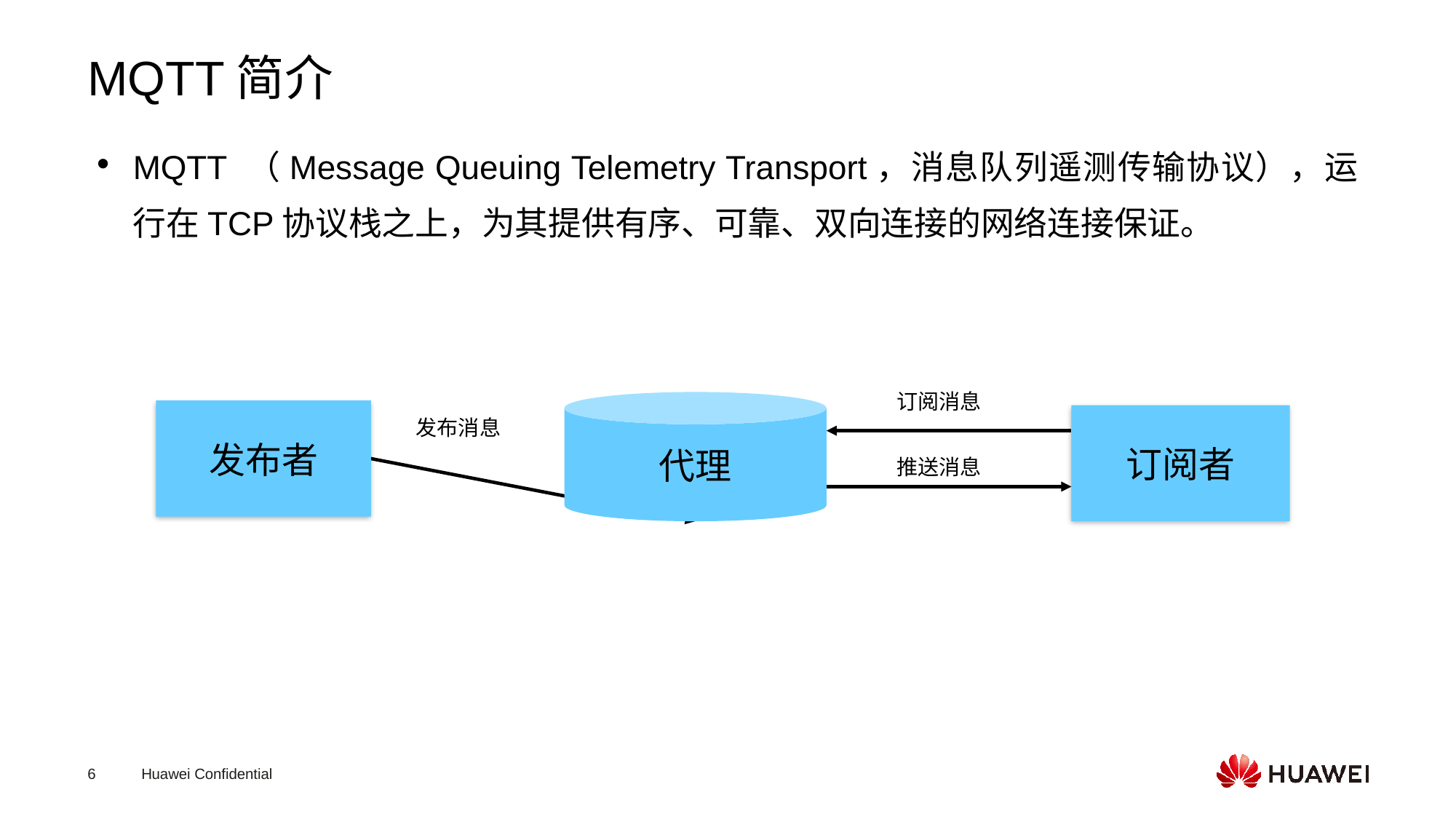

# MQTT简介
MQTT （Message Queuing Telemetry Transport，消息队列遥测传输协议），运行在TCP协议栈之上，为其提供有序、可靠、双向连接的网络连接保证。

订阅消息
代理
发布者
订阅者
发布消息
推送消息